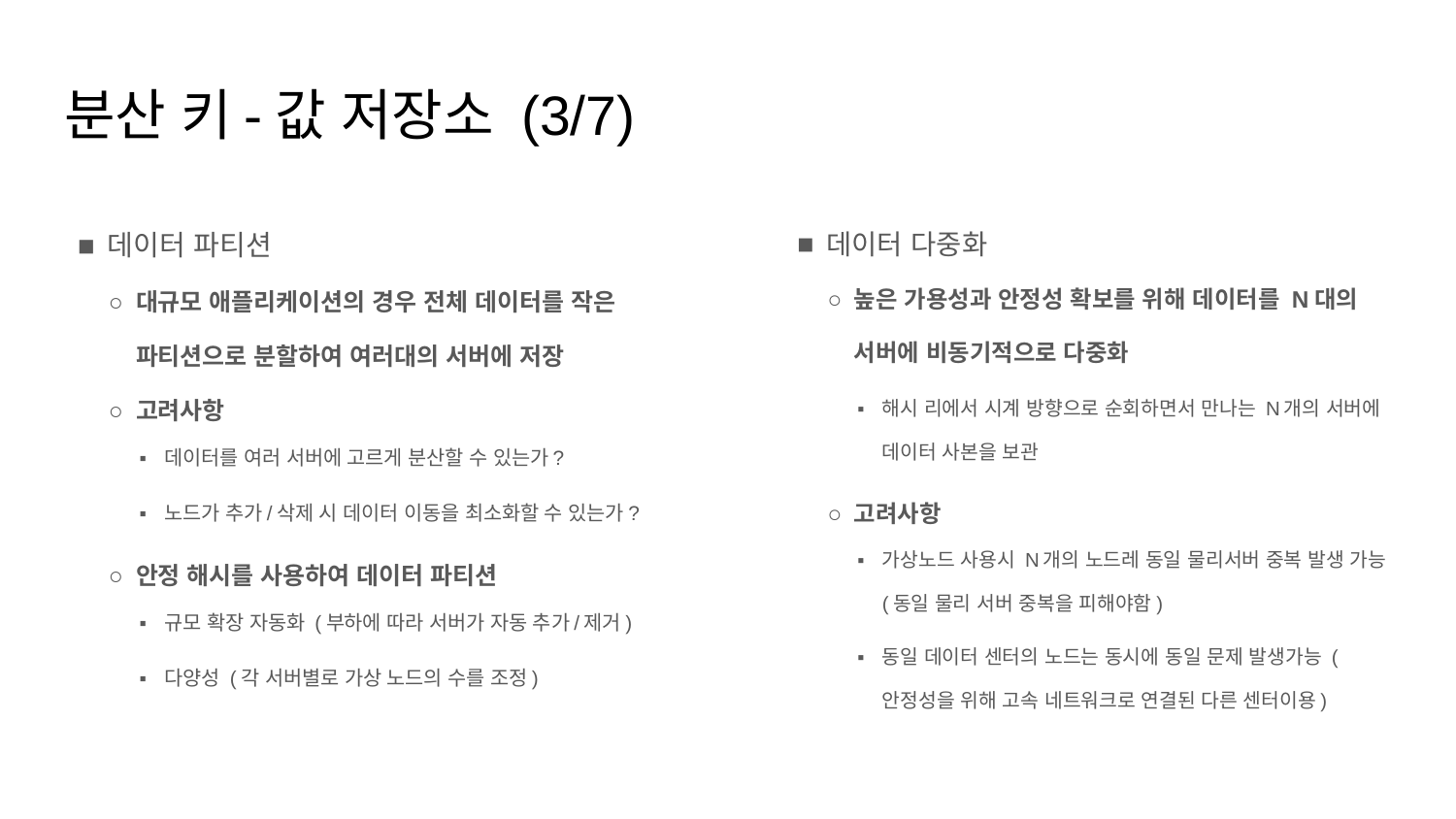

# 분산 키-값 저장소 (3/7)
데이터 파티션
대규모 애플리케이션의 경우 전체 데이터를 작은 파티션으로 분할하여 여러대의 서버에 저장
고려사항
데이터를 여러 서버에 고르게 분산할 수 있는가?
노드가 추가/삭제 시 데이터 이동을 최소화할 수 있는가?
안정 해시를 사용하여 데이터 파티션
규모 확장 자동화 (부하에 따라 서버가 자동 추가/제거)
다양성 (각 서버별로 가상 노드의 수를 조정)
데이터 다중화
높은 가용성과 안정성 확보를 위해 데이터를 N대의 서버에 비동기적으로 다중화
해시 리에서 시계 방향으로 순회하면서 만나는 N개의 서버에 데이터 사본을 보관
고려사항
가상노드 사용시 N개의 노드레 동일 물리서버 중복 발생 가능 (동일 물리 서버 중복을 피해야함)
동일 데이터 센터의 노드는 동시에 동일 문제 발생가능 (안정성을 위해 고속 네트워크로 연결된 다른 센터이용)